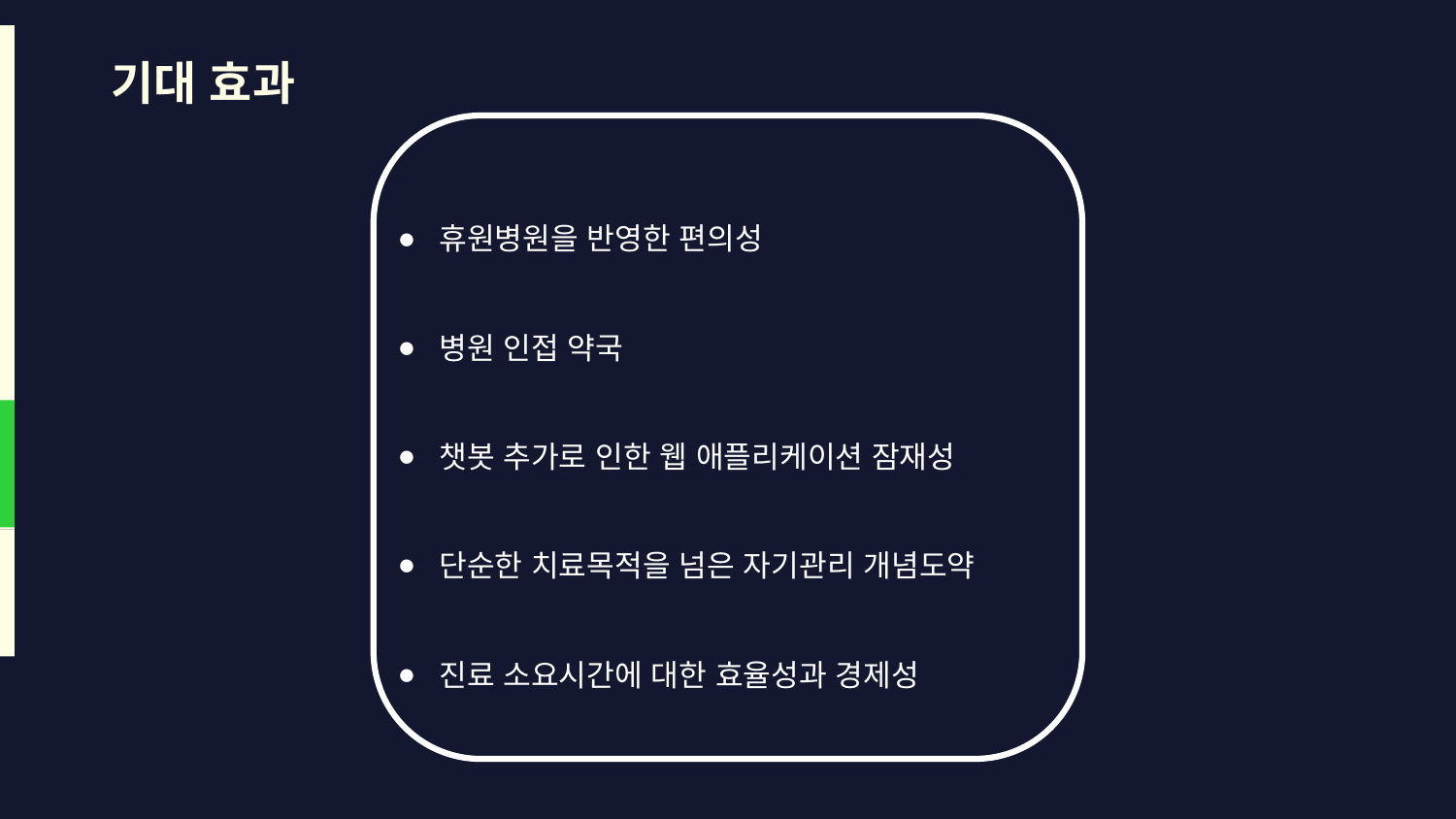

# 기대 효과

휴원병원을 반영한 편의성

병원 인접 약국

챗봇 추가로 인한 웹 애플리케이션 잠재성

단순한 치료목적을 넘은 자기관리 개념도약

진료 소요시간에 대한 효율성과 경제성